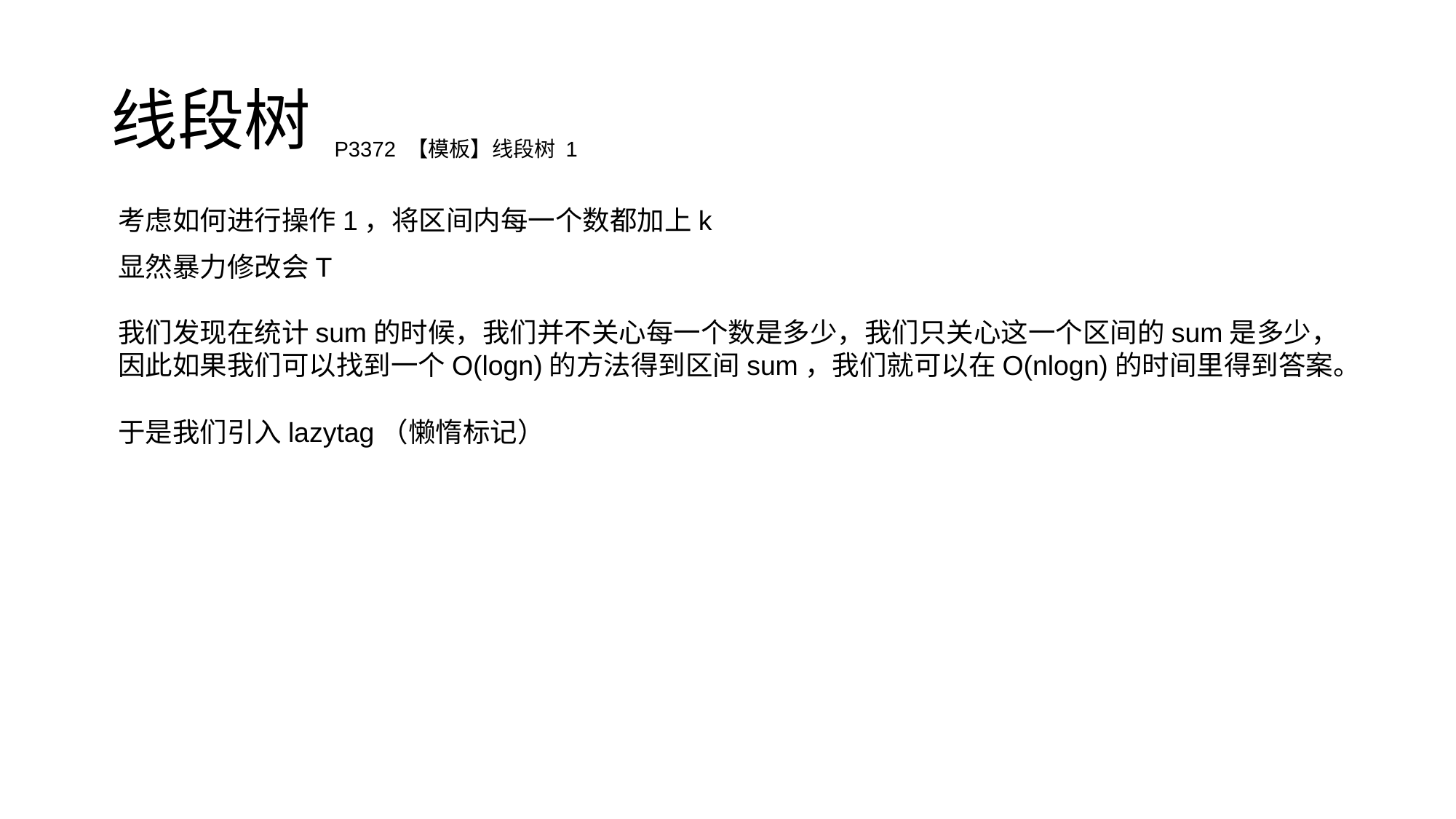

# 线段树
P3372 【模板】线段树 1
考虑如何进行操作1，将区间内每一个数都加上k
显然暴力修改会T
我们发现在统计sum的时候，我们并不关心每一个数是多少，我们只关心这一个区间的sum是多少，因此如果我们可以找到一个O(logn)的方法得到区间sum，我们就可以在O(nlogn)的时间里得到答案。
于是我们引入lazytag（懒惰标记）